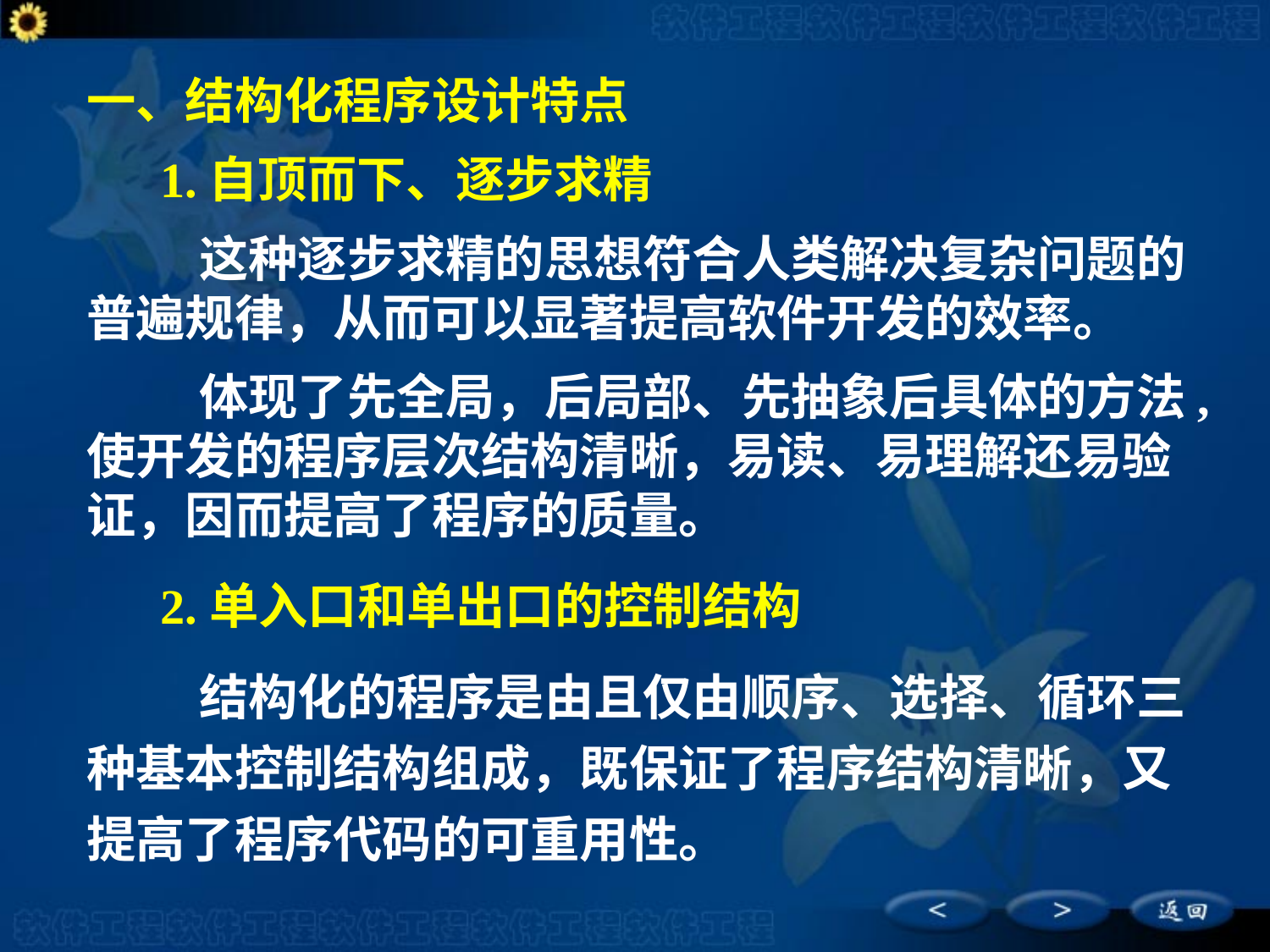

一、结构化程序设计特点
      1.自顶而下、逐步求精
         这种逐步求精的思想符合人类解决复杂问题的普遍规律，从而可以显著提高软件开发的效率。
         体现了先全局，后局部、先抽象后具体的方法,使开发的程序层次结构清晰，易读、易理解还易验证，因而提高了程序的质量。
       2.单入口和单出口的控制结构
         结构化的程序是由且仅由顺序、选择、循环三种基本控制结构组成，既保证了程序结构清晰，又提高了程序代码的可重用性。